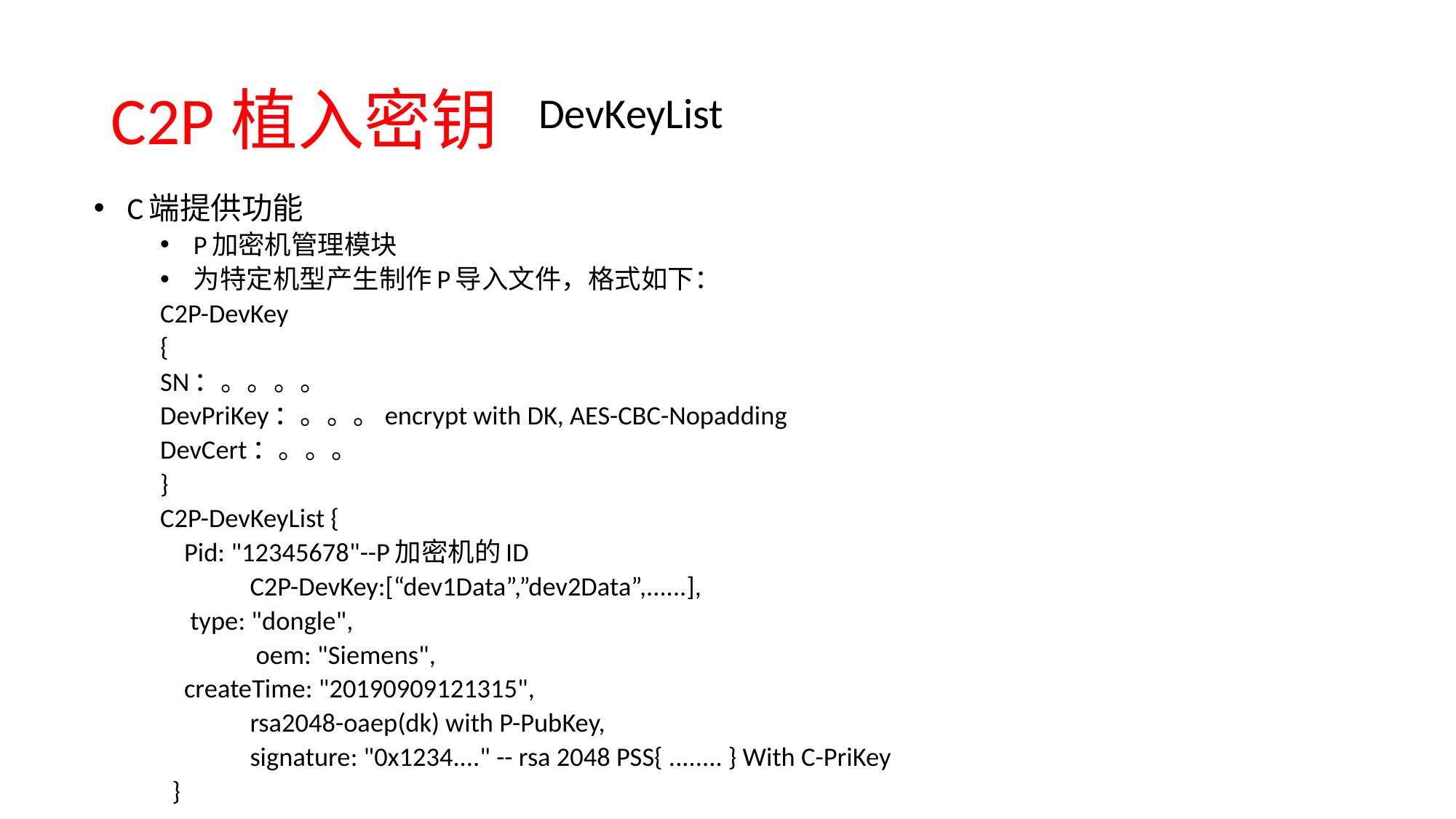

# C2P植入密钥
DevKeyList

C端提供功能
P加密机管理模块
为特定机型产生制作P导入文件，格式如下：
C2P-DevKey
{
	SN：。。。。
	DevPriKey：。。。encrypt with DK, AES-CBC-Nopadding
	DevCert：。。。
}
C2P-DevKeyList {
    Pid: "12345678"--P加密机的ID
                          C2P-DevKey:[“dev1Data”,”dev2Data”,......],
     type: "dongle",
                           oem: "Siemens",
    createTime: "20190909121315",
                          rsa2048-oaep(dk) with P-PubKey,
                          signature: "0x1234...." -- rsa 2048 PSS{ ........ } With C-PriKey
  }